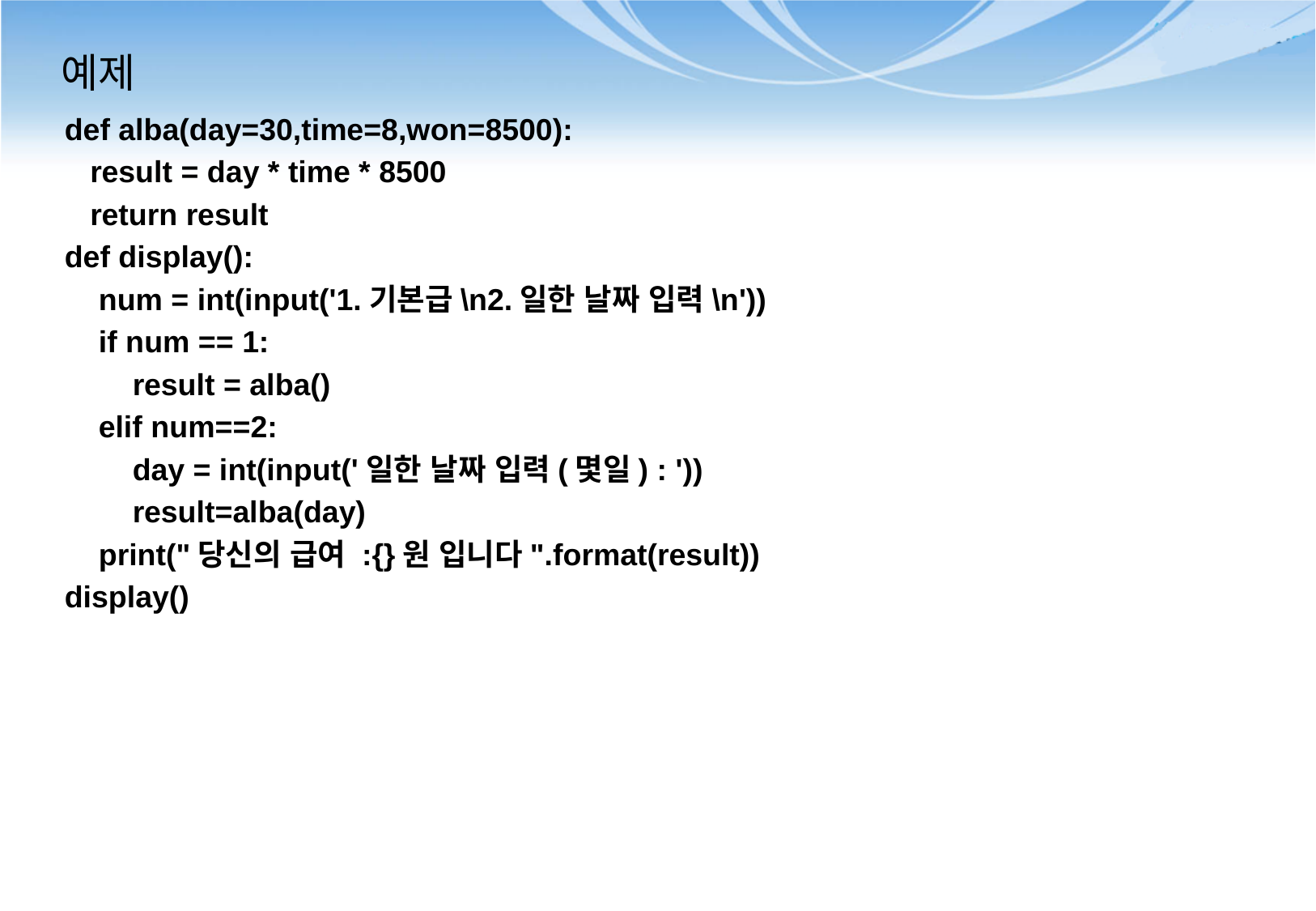

# 예제
def alba(day=30,time=8,won=8500):
   result = day * time * 8500
   return result
def display():
    num = int(input('1.기본급\n2.일한 날짜 입력\n'))
    if num == 1:
        result = alba()
    elif num==2:
        day = int(input('일한 날짜 입력(몇일) : '))
        result=alba(day)
    print("당신의 급여 :{}원 입니다".format(result))
display()